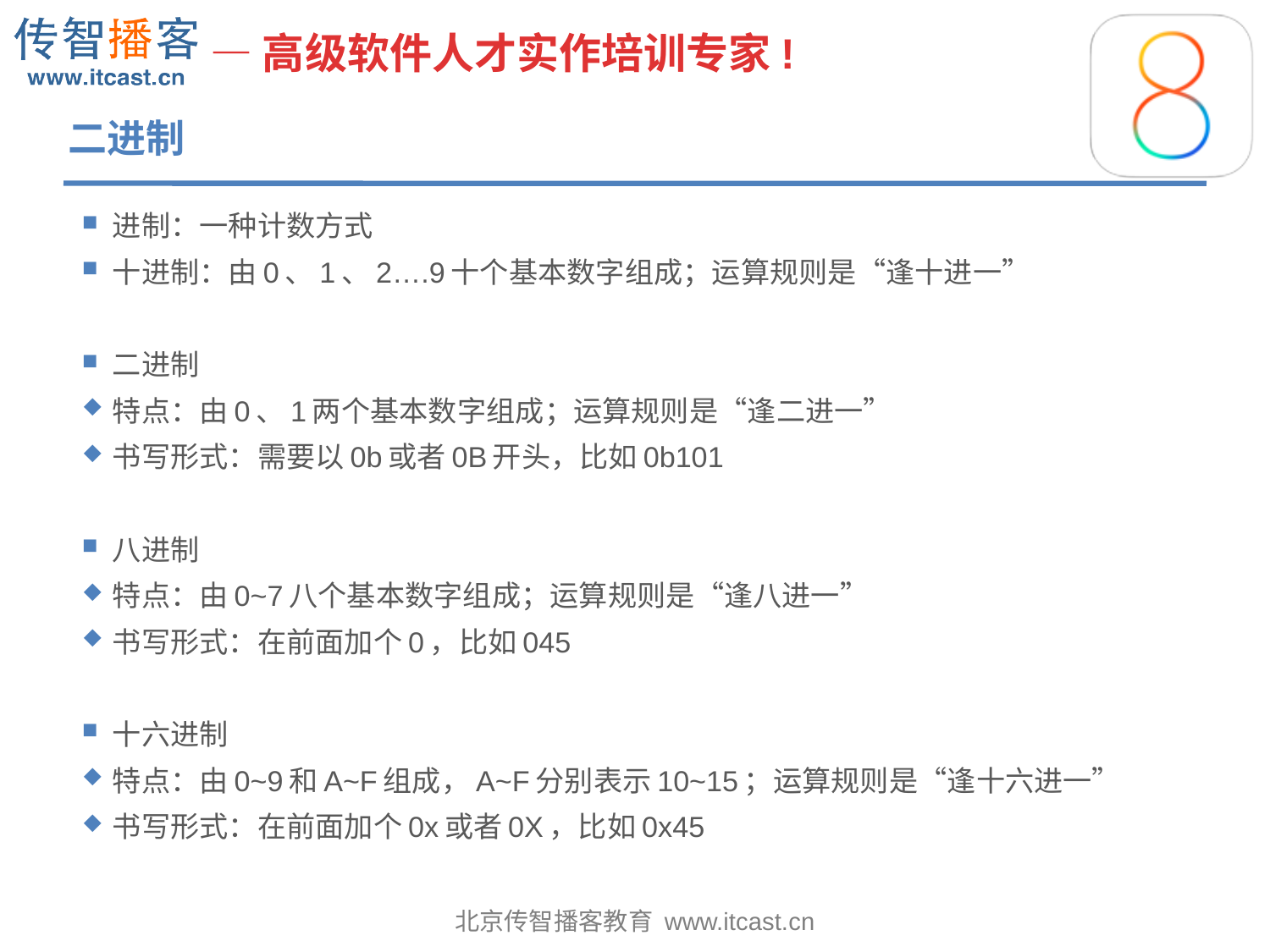

# 二进制
进制：一种计数方式
十进制：由0、1、2….9十个基本数字组成；运算规则是“逢十进一”

二进制
特点：由0、1两个基本数字组成；运算规则是“逢二进一”
书写形式：需要以0b或者0B开头，比如0b101

八进制
特点：由0~7八个基本数字组成；运算规则是“逢八进一”
书写形式：在前面加个0，比如045

十六进制
特点：由0~9和A~F组成，A~F分别表示10~15；运算规则是“逢十六进一”
书写形式：在前面加个0x或者0X，比如0x45